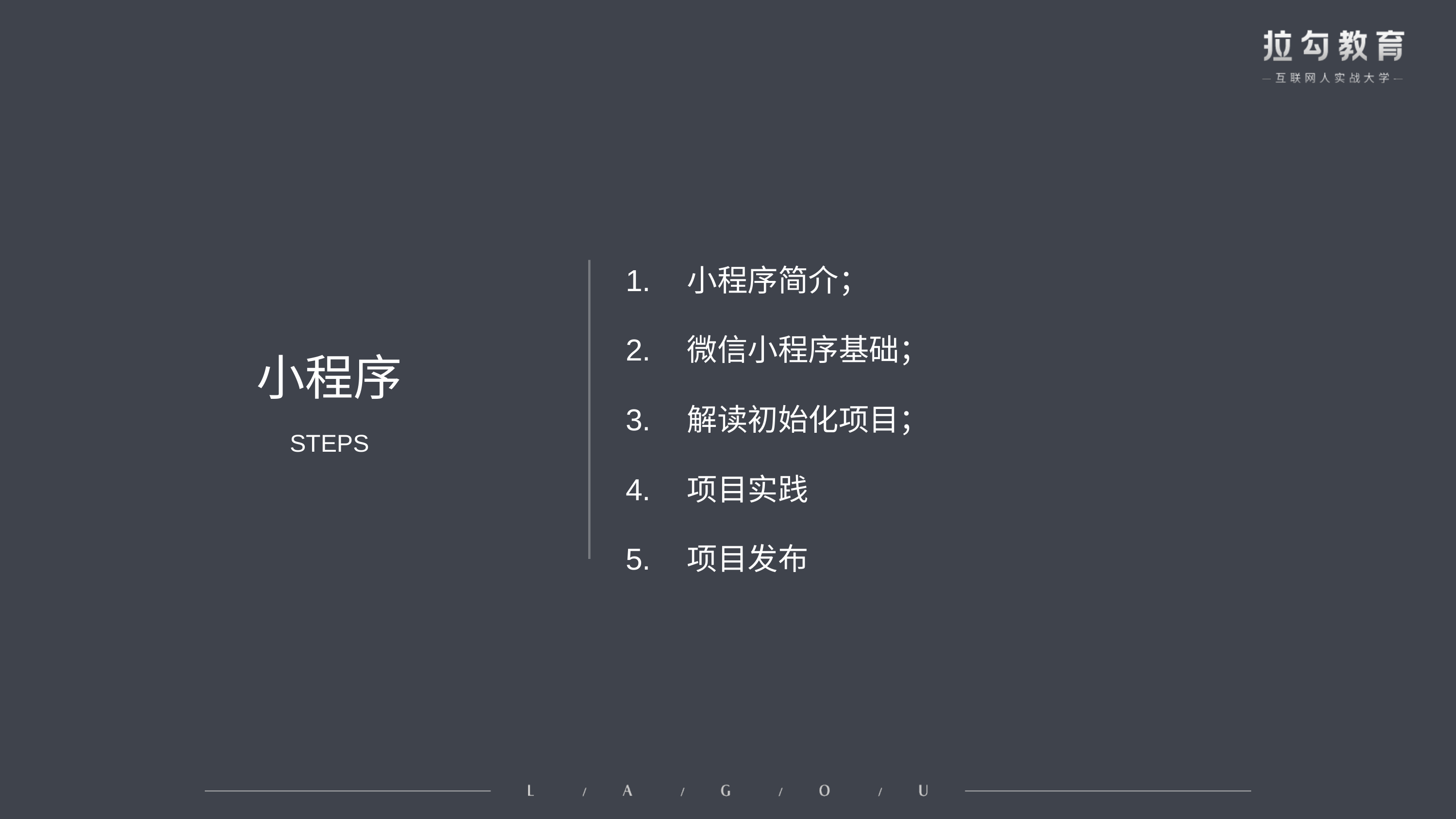

# 小程序
小程序简介；
微信小程序基础；
解读初始化项目；
项目实践
项目发布
STEPS